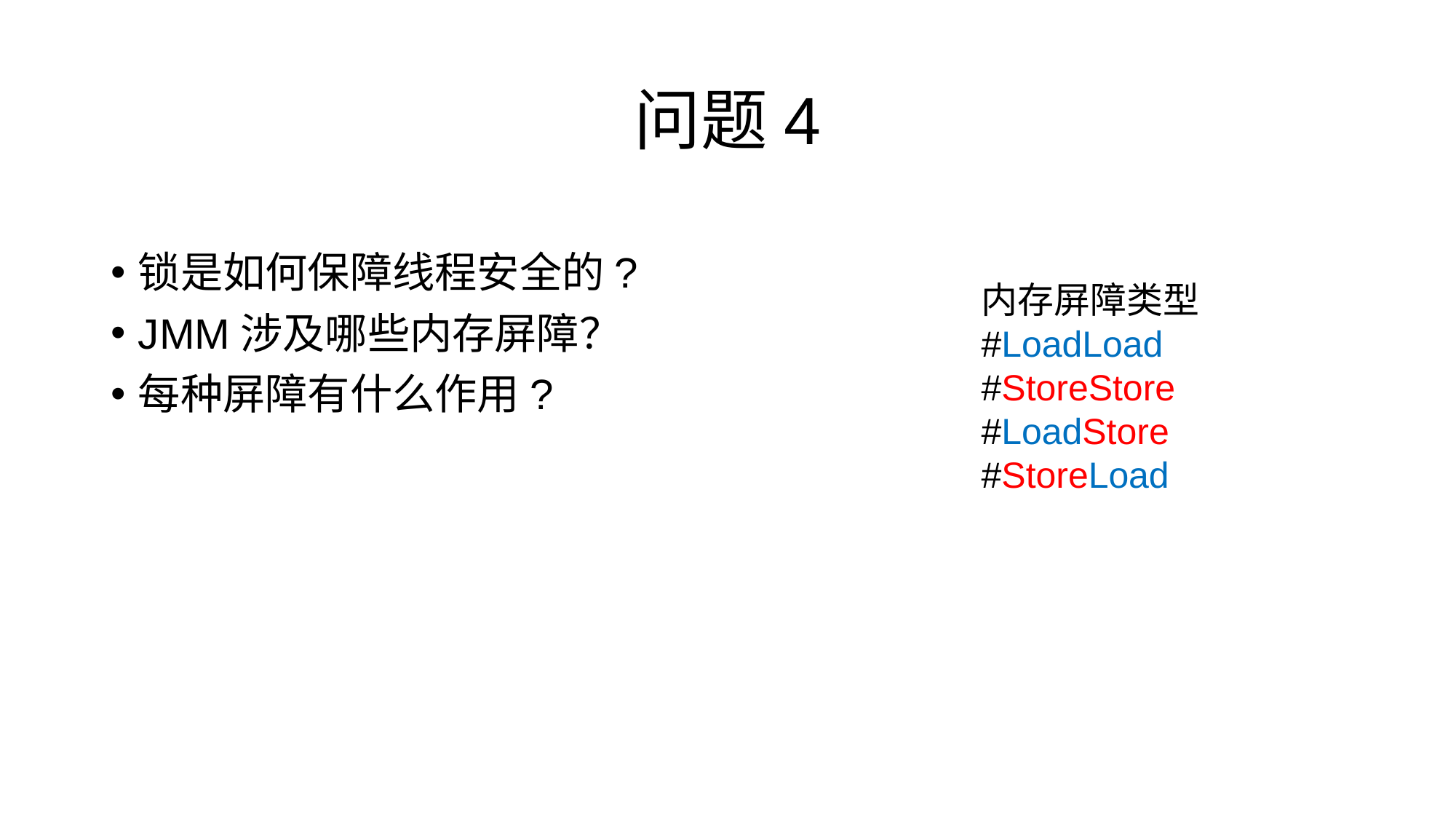

# 问题4
锁是如何保障线程安全的?
JMM涉及哪些内存屏障？
每种屏障有什么作用?

内存屏障类型
#LoadLoad
#StoreStore
#LoadStore
#StoreLoad